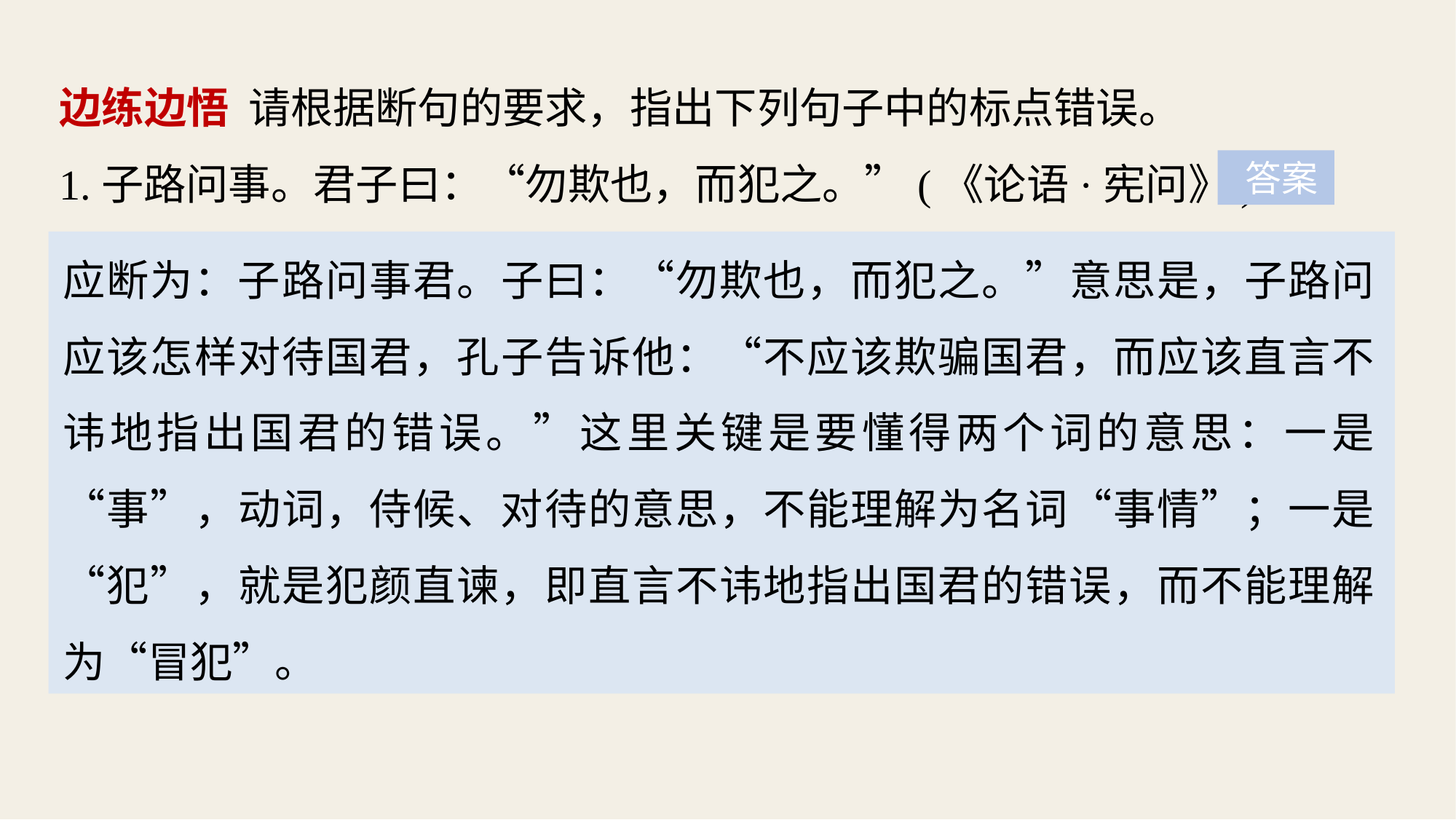

边练边悟  请根据断句的要求，指出下列句子中的标点错误。
1.子路问事。君子曰：“勿欺也，而犯之。”(《论语·宪问》)
 答案
应断为：子路问事君。子曰：“勿欺也，而犯之。”意思是，子路问应该怎样对待国君，孔子告诉他：“不应该欺骗国君，而应该直言不讳地指出国君的错误。”这里关键是要懂得两个词的意思：一是“事”，动词，侍候、对待的意思，不能理解为名词“事情”；一是“犯”，就是犯颜直谏，即直言不讳地指出国君的错误，而不能理解为“冒犯”。